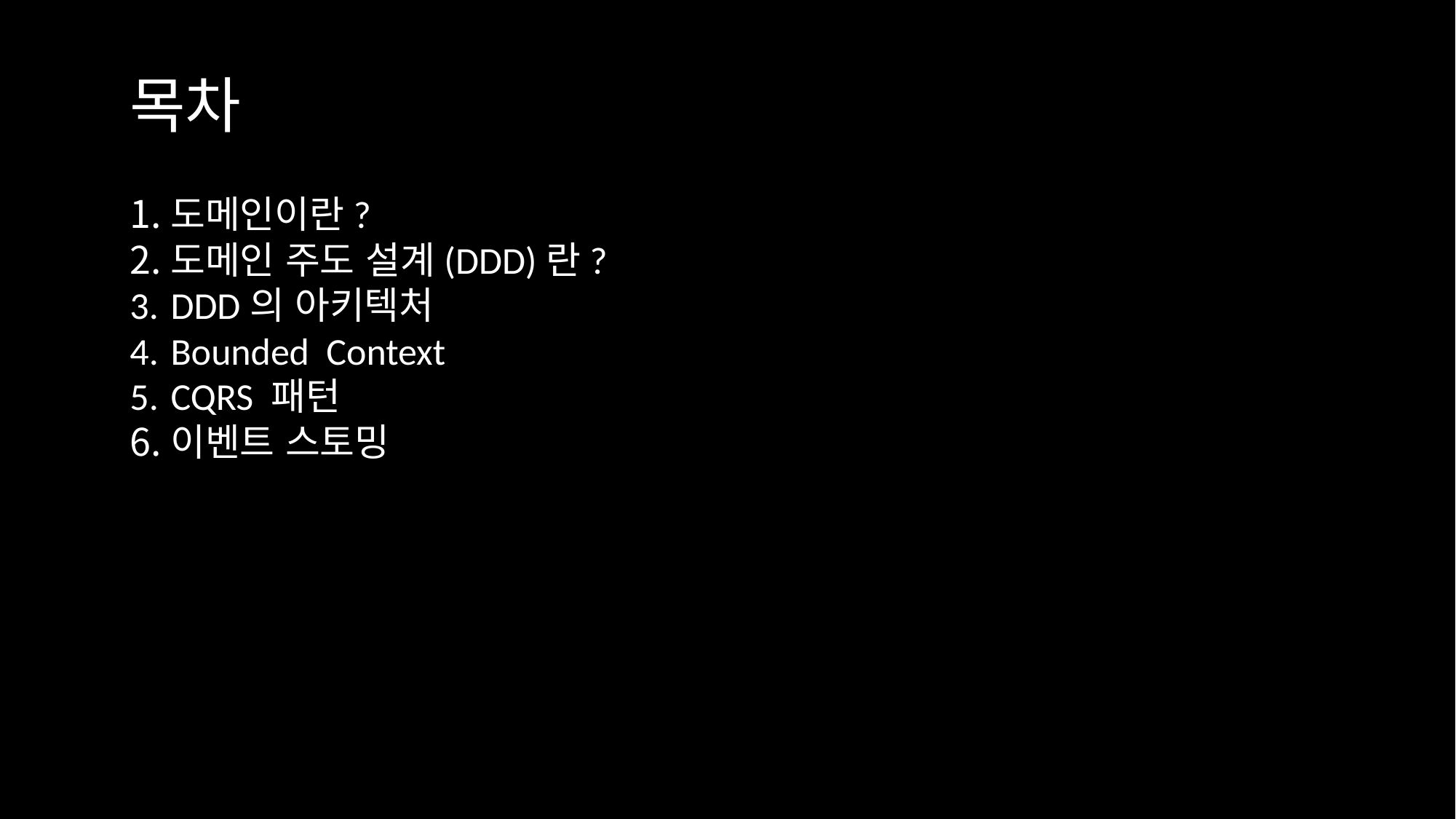

목차
도메인이란?
도메인 주도 설계(DDD)란?
DDD의 아키텍처
Bounded  Context
CQRS 패턴
이벤트 스토밍